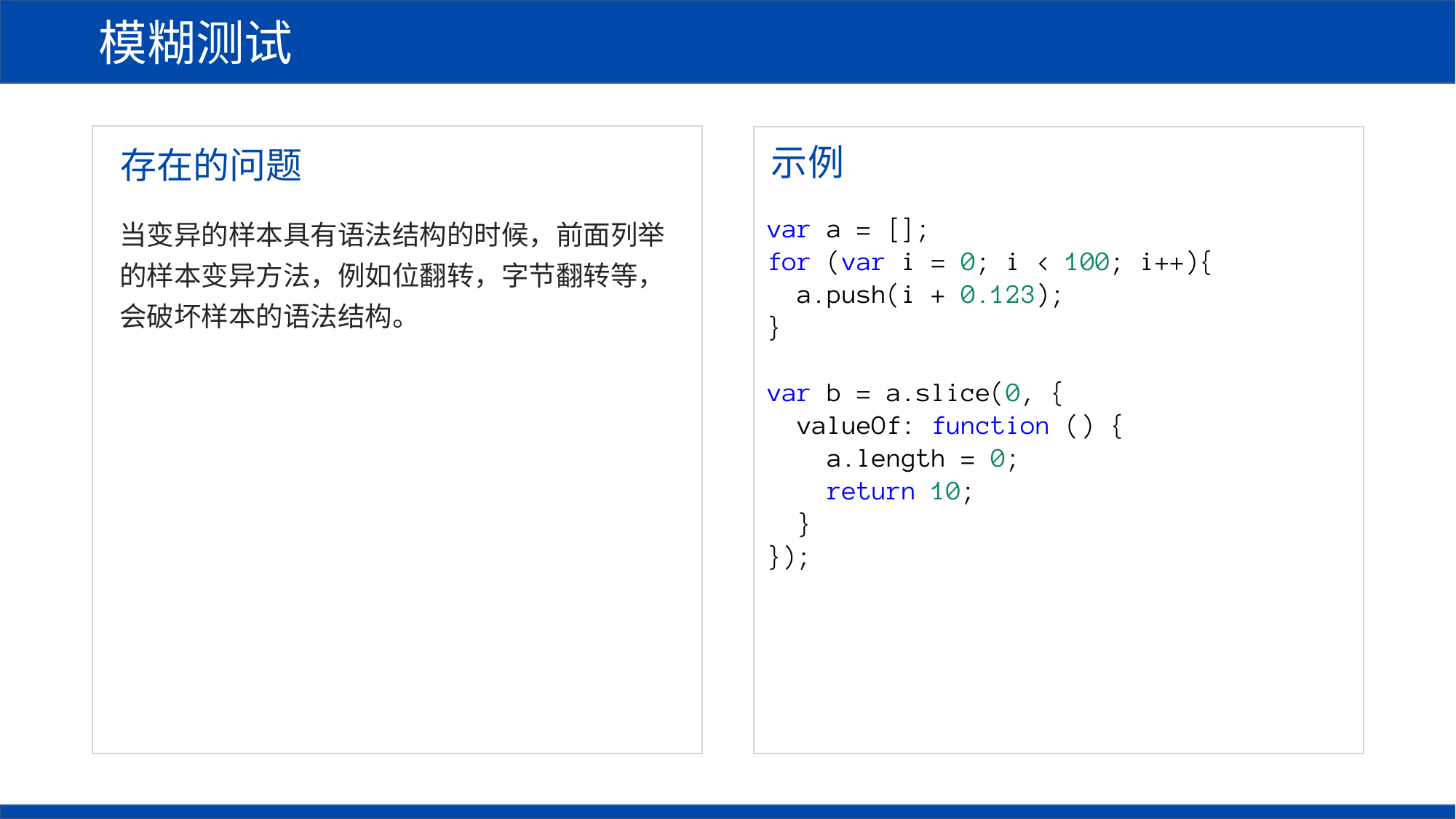

模糊测试

示例
存在的问题
当变异的样本具有语法结构的时候，前面列举的样本变异方法，例如位翻转，字节翻转等，会破坏样本的语法结构。
var a = [];
for (var i = 0; i < 100; i++){
  a.push(i + 0.123);
}
var b = a.slice(0, {
  valueOf: function () {
    a.length = 0;
    return 10;
  }
});